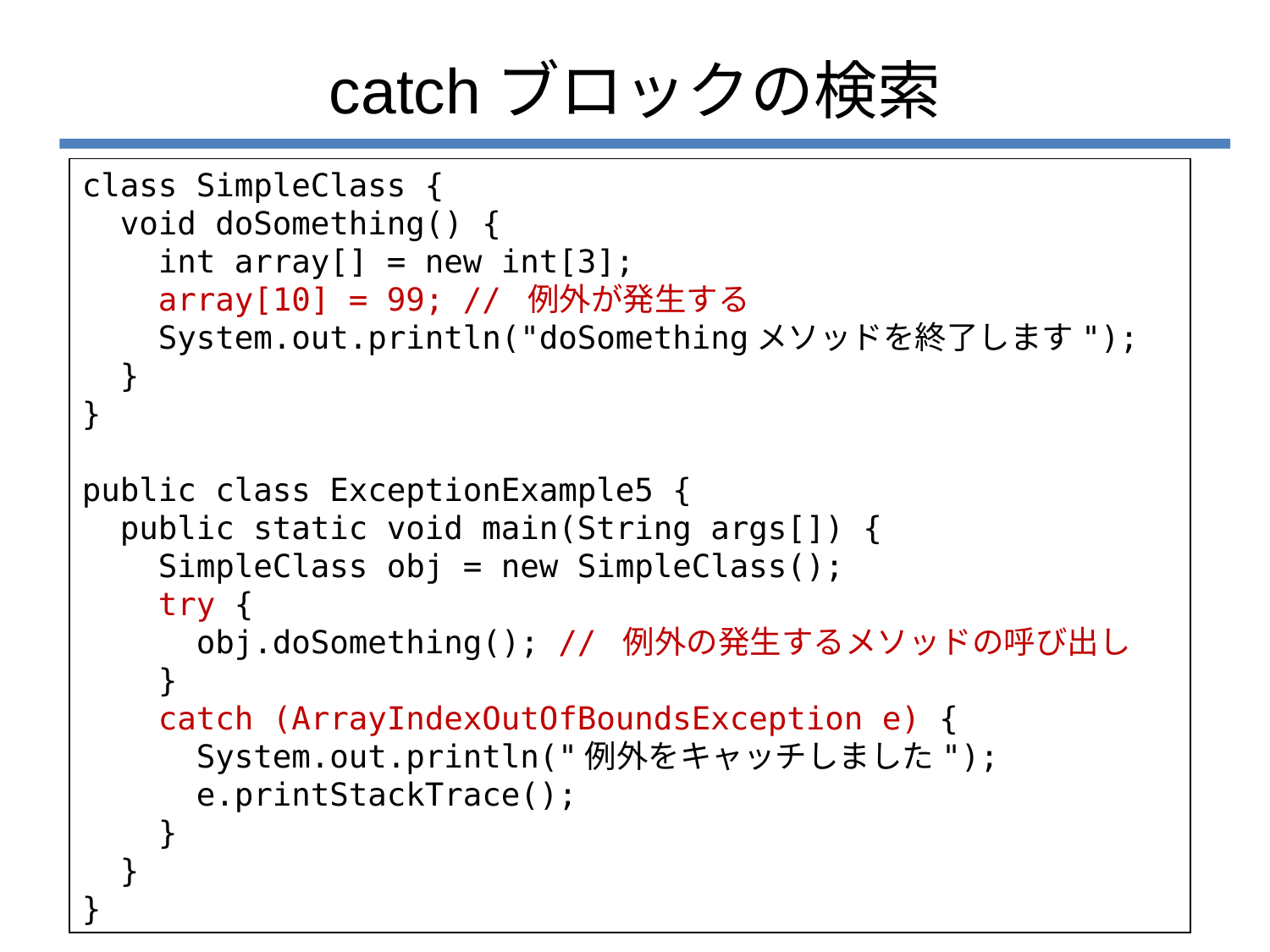

# catchブロックの検索
class SimpleClass {
  void doSomething() {
    int array[] = new int[3];
    array[10] = 99; // 例外が発生する
    System.out.println("doSomethingメソッドを終了します");
  }
}

public class ExceptionExample5 {
  public static void main(String args[]) {
    SimpleClass obj = new SimpleClass();
    try {
      obj.doSomething(); // 例外の発生するメソッドの呼び出し
    }
    catch (ArrayIndexOutOfBoundsException e) {
      System.out.println("例外をキャッチしました");
      e.printStackTrace();
    }
  }
}